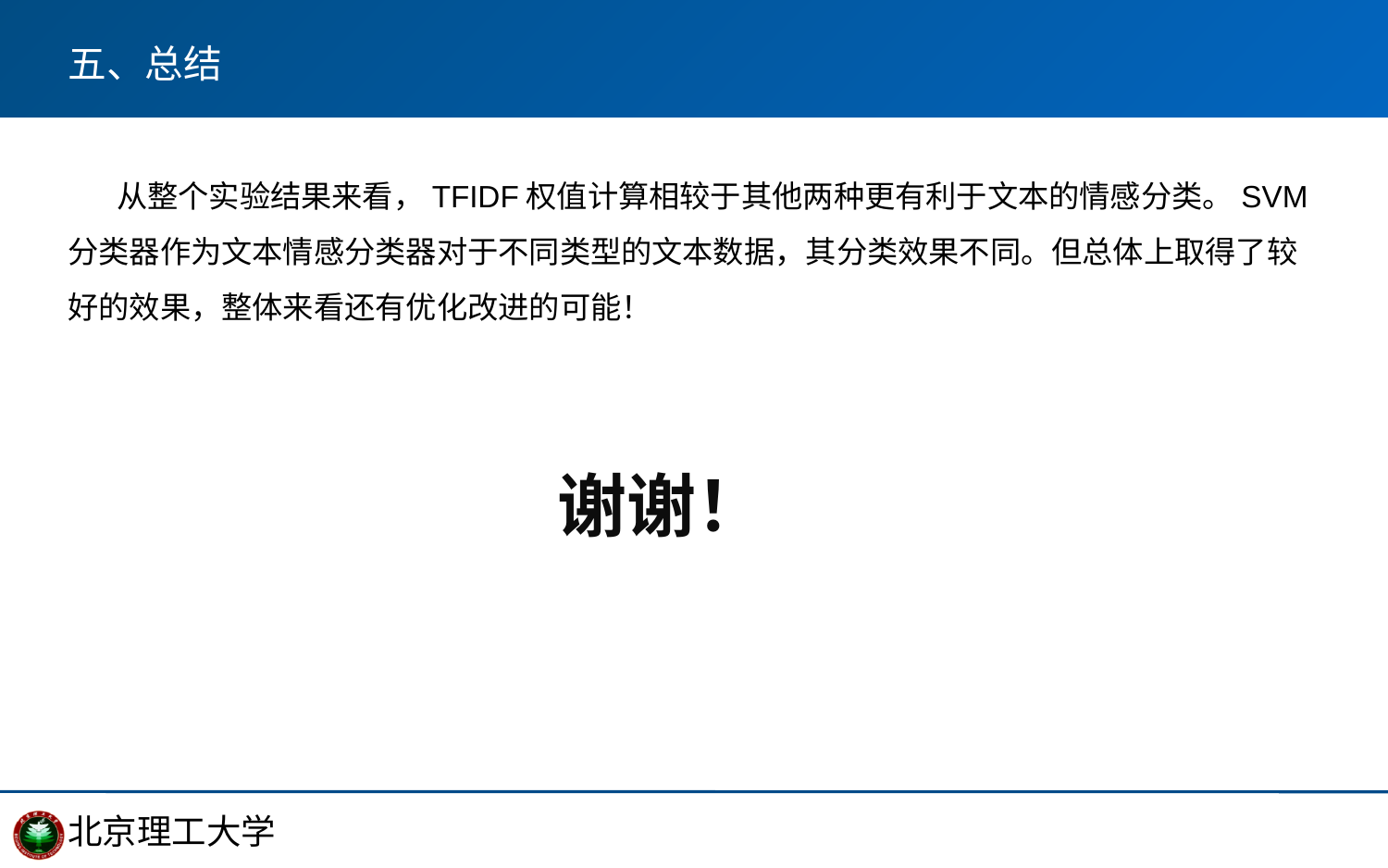

五、总结
      从整个实验结果来看，TFIDF权值计算相较于其他两种更有利于文本的情感分类。SVM分类器作为文本情感分类器对于不同类型的文本数据，其分类效果不同。但总体上取得了较好的效果，整体来看还有优化改进的可能！
谢谢！